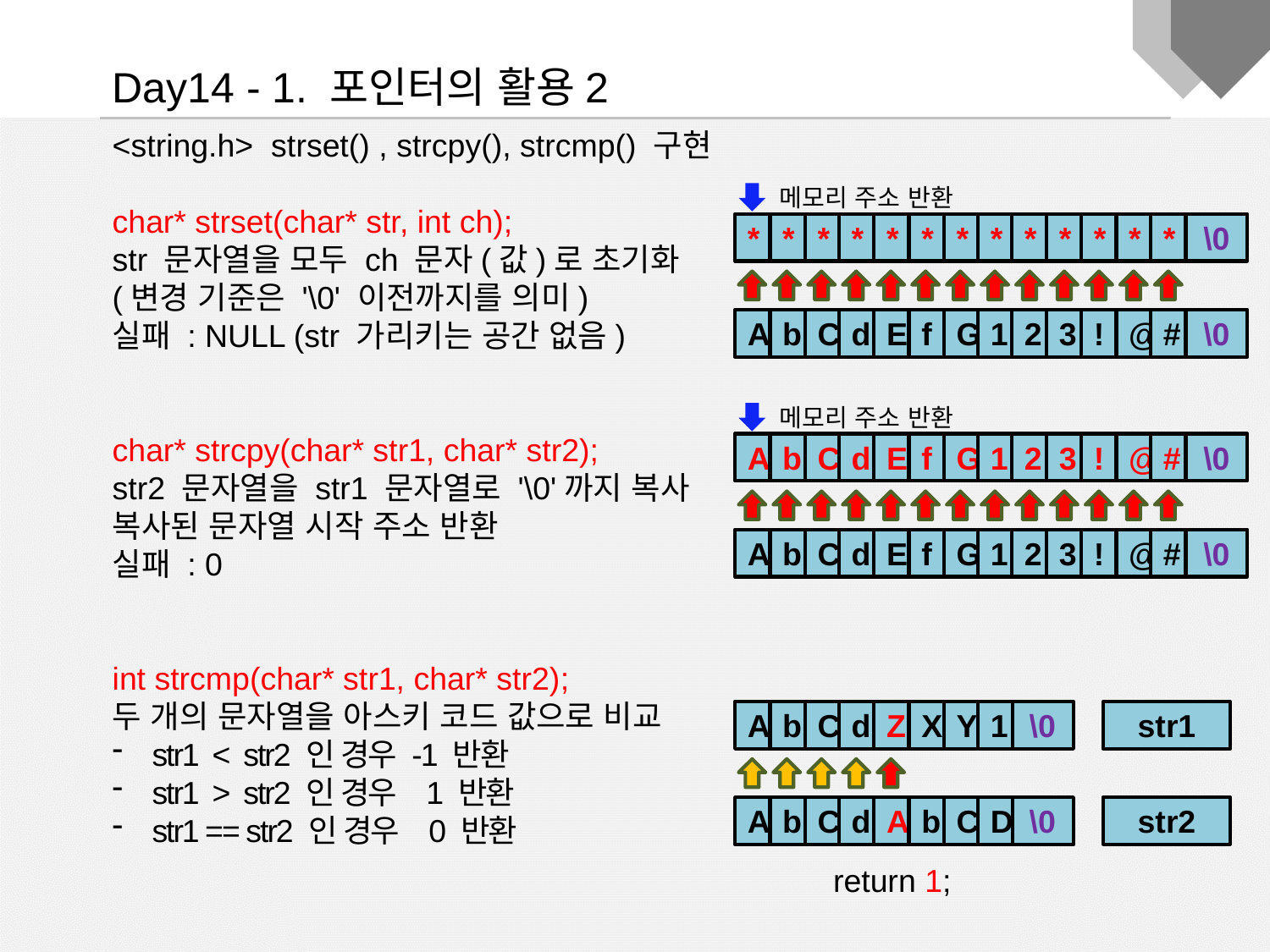

Day14 - 1. 포인터의 활용2
<string.h>  strset() , strcpy(), strcmp() 구현

char* strset(char* str, int ch);
str 문자열을 모두 ch 문자(값)로 초기화
(변경 기준은 '\0' 이전까지를 의미)
실패 : NULL (str 가리키는 공간 없음)

char* strcpy(char* str1, char* str2);
str2 문자열을 str1 문자열로 '\0'까지 복사
복사된 문자열 시작 주소 반환
실패 : 0

int strcmp(char* str1, char* str2);
두 개의 문자열을 아스키 코드 값으로 비교
str1  <  str2 인 경우 -1 반환
str1  >  str2 인 경우   1 반환
str1 == str2 인 경우   0 반환

메모리 주소 반환

*
*
*
*
*
*
*
*
*
*
*
*
*
\0

A
b
C
d
E
f
G
1
2
3
!
@
#
\0
메모리 주소 반환

A
b
C
d
E
f
G
1
2
3
!
@
#
\0

A
b
C
d
E
f
G
1
2
3
!
@
#
\0
A
b
C
d
Z
X
Y
1
\0
str1

str2
A
b
C
d
A
b
C
D
\0
return 1;